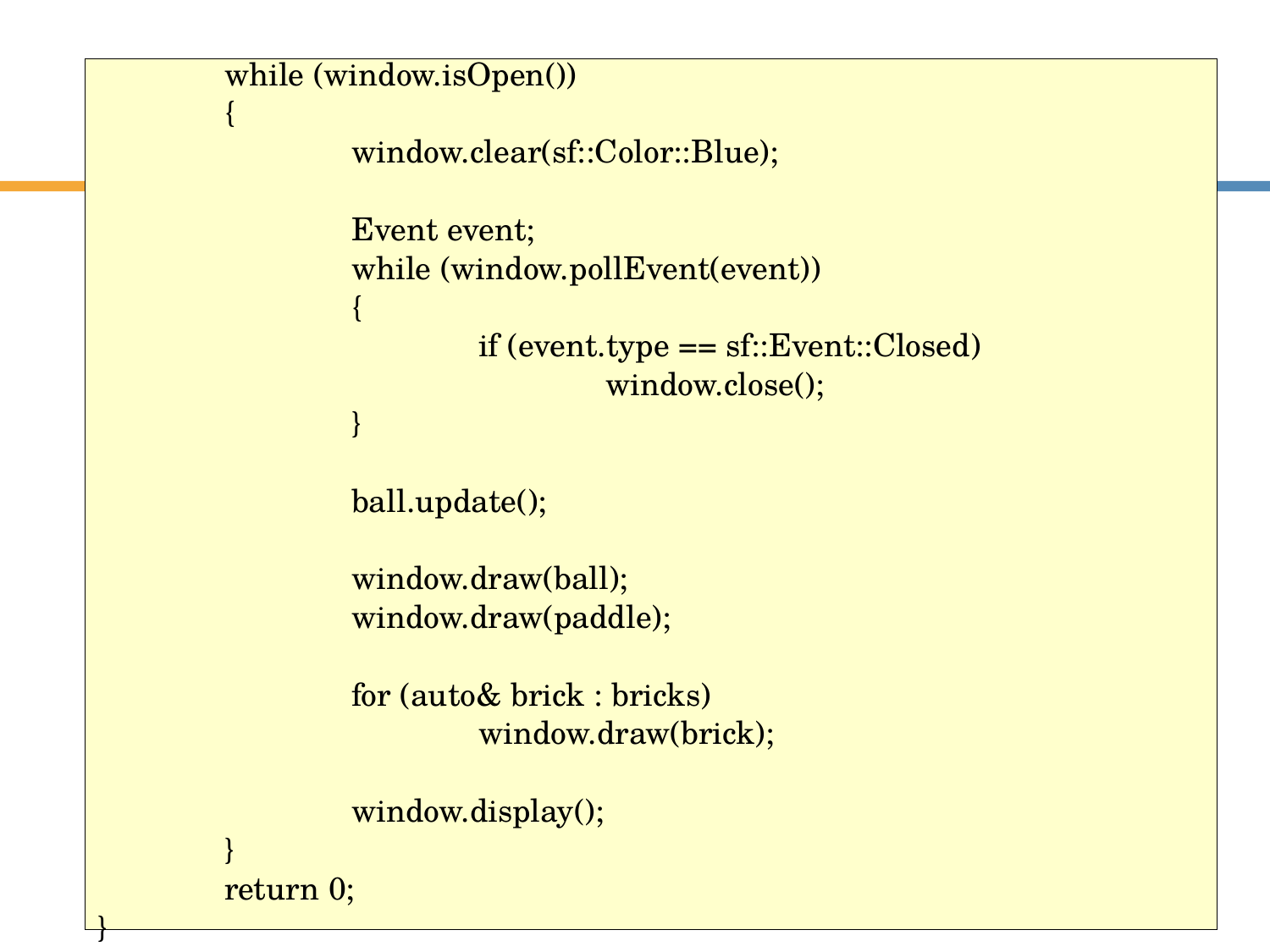

# 소스 step #3
	while (window.isOpen())
	{
		window.clear(sf::Color::Blue);

		Event event;
		while (window.pollEvent(event))
		{
			if (event.type == sf::Event::Closed)
				window.close();
		}

		ball.update();

		window.draw(ball);
		window.draw(paddle);

		for (auto& brick : bricks)
			window.draw(brick);

		window.display();
	}
	return 0;
}